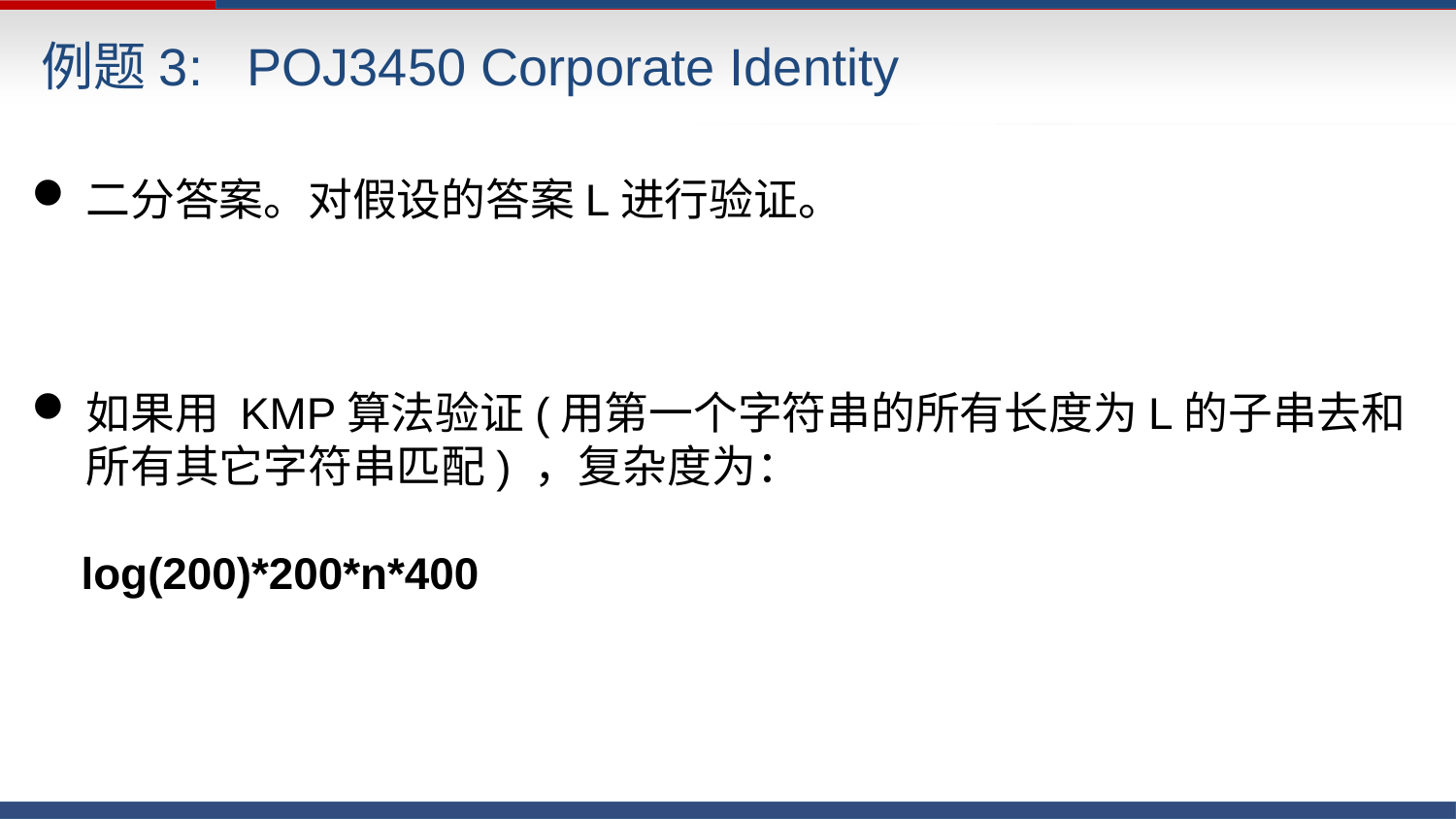

例题3:   POJ3450 Corporate Identity

二分答案。对假设的答案L进行验证。

如果用 KMP算法验证(用第一个字符串的所有长度为L的子串去和所有其它字符串匹配) ，复杂度为：

    log(200)*200*n*400